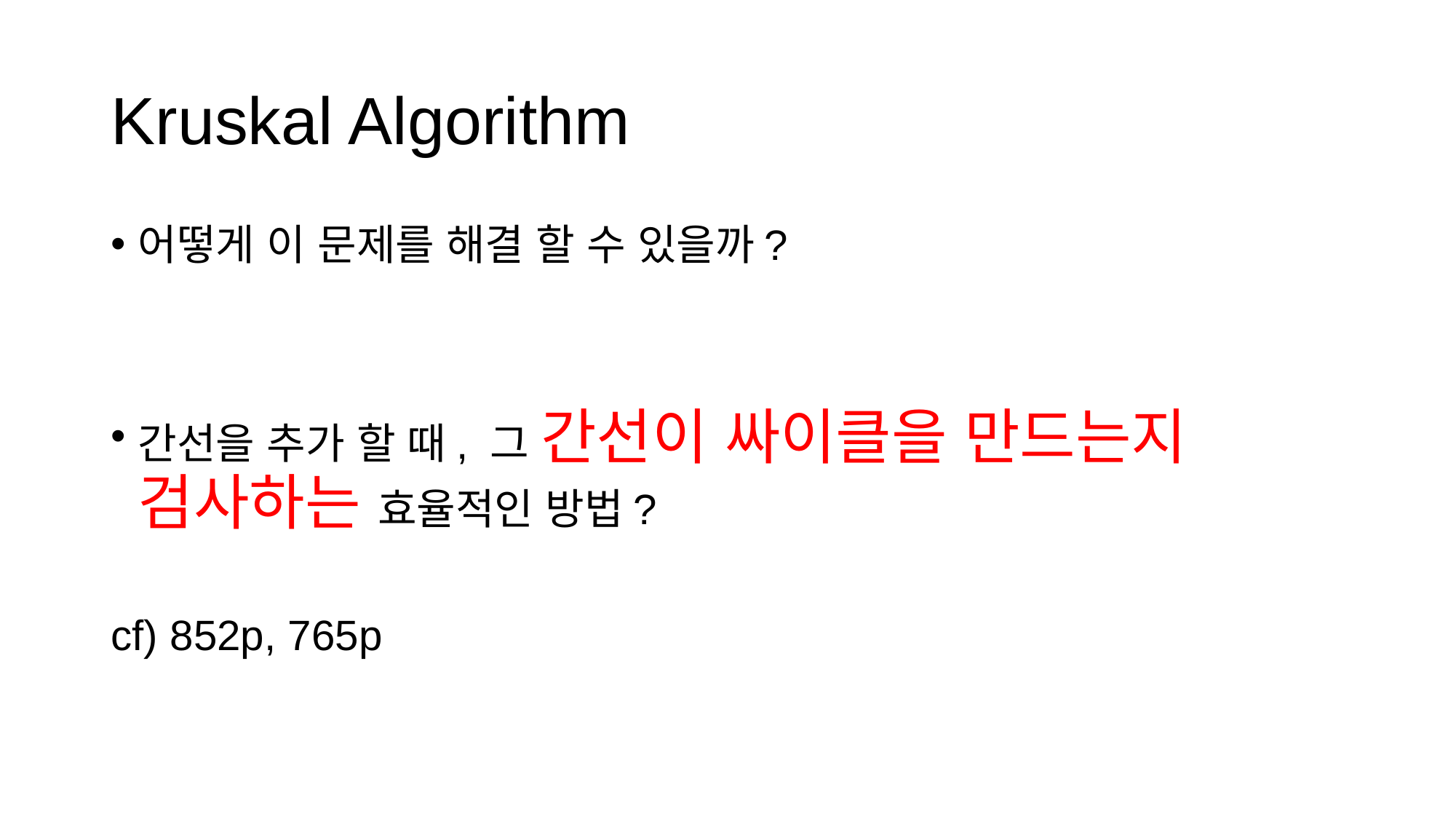

# Kruskal Algorithm
어떻게 이 문제를 해결 할 수 있을까?

간선을 추가 할 때, 그 간선이 싸이클을 만드는지 검사하는 효율적인 방법?

cf) 852p, 765p